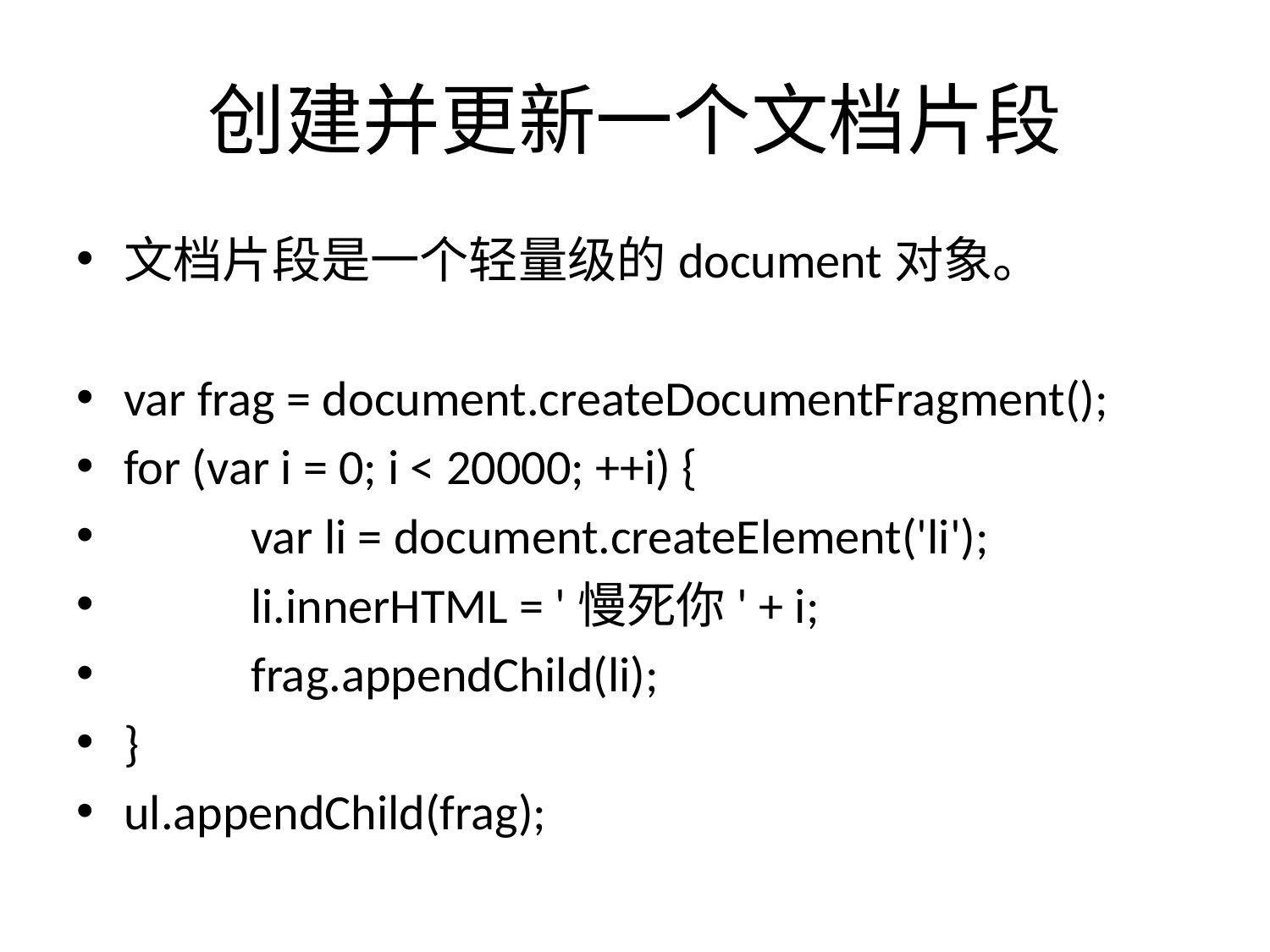

# 创建并更新一个文档片段
文档片段是一个轻量级的document对象。

var frag = document.createDocumentFragment();
for (var i = 0; i < 20000; ++i) {
	var li = document.createElement('li');
	li.innerHTML = '慢死你' + i;
	frag.appendChild(li);
}
ul.appendChild(frag);